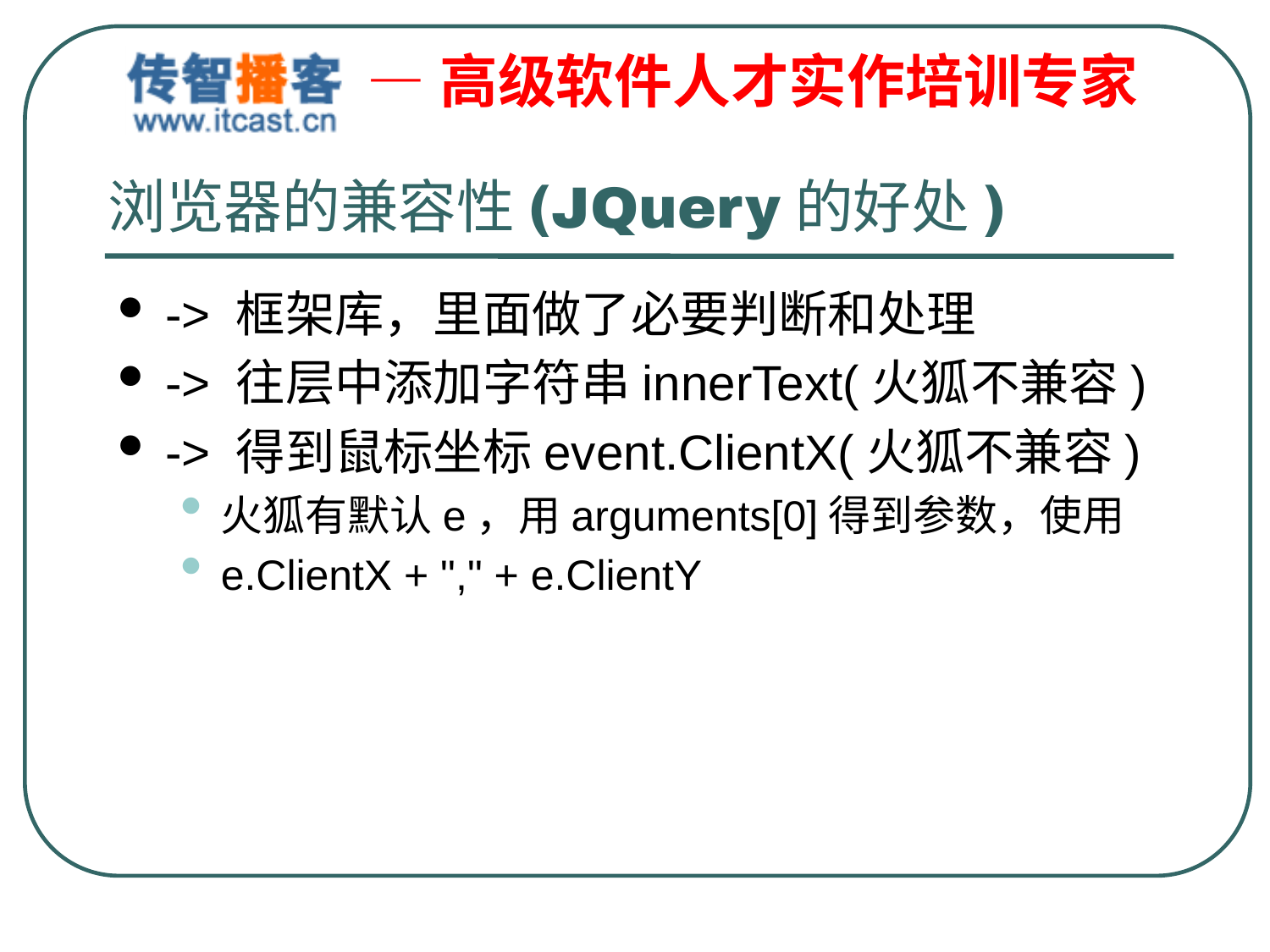

# 浏览器的兼容性(JQuery的好处)
-> 框架库，里面做了必要判断和处理
-> 往层中添加字符串innerText(火狐不兼容)
-> 得到鼠标坐标event.ClientX(火狐不兼容)
火狐有默认e，用arguments[0]得到参数，使用
e.ClientX + "," + e.ClientY